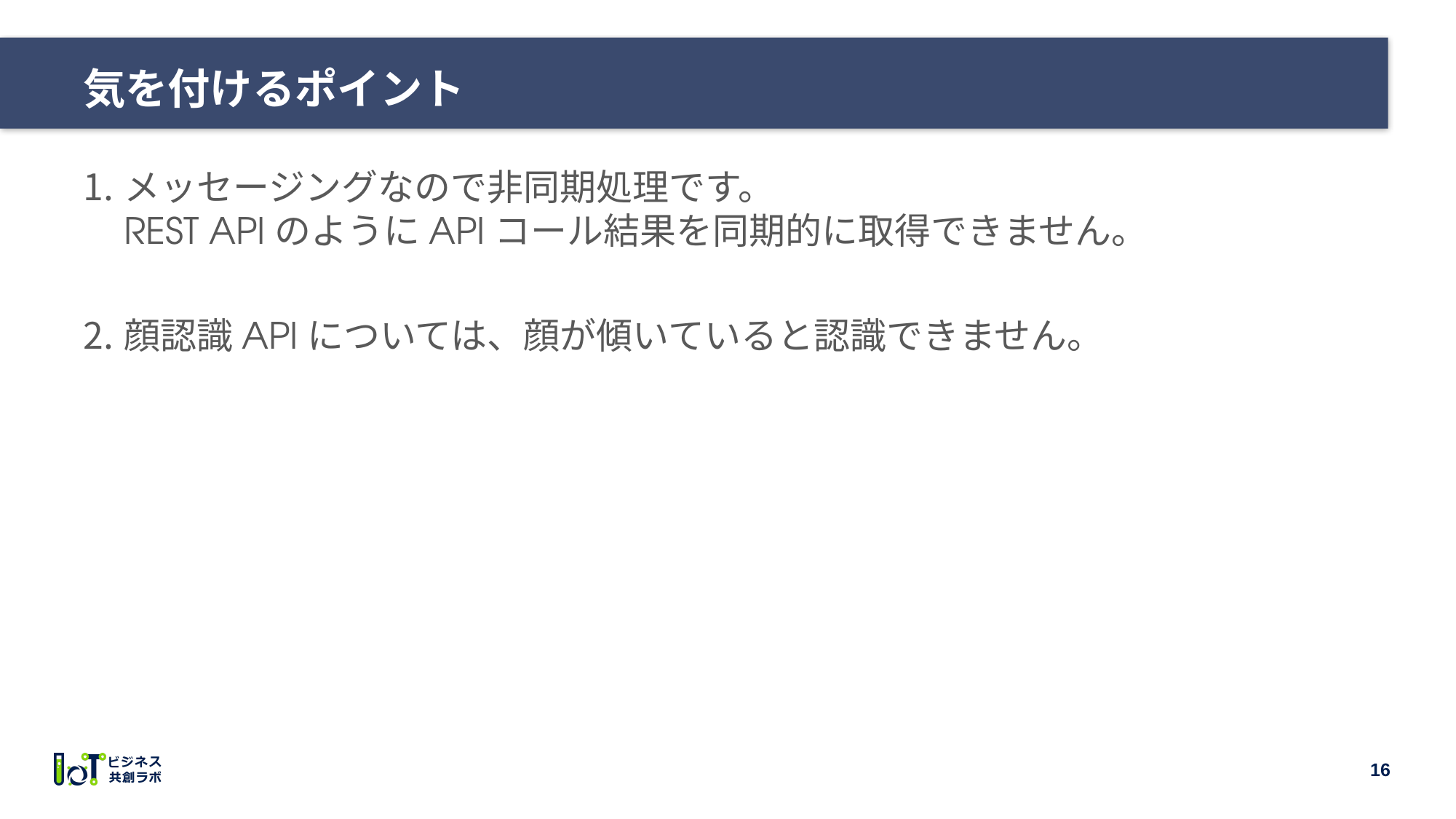

# 気を付けるポイント
メッセージングなので非同期処理です。
REST APIのようにAPIコール結果を同期的に取得できません。
顔認識APIについては、顔が傾いていると認識できません。